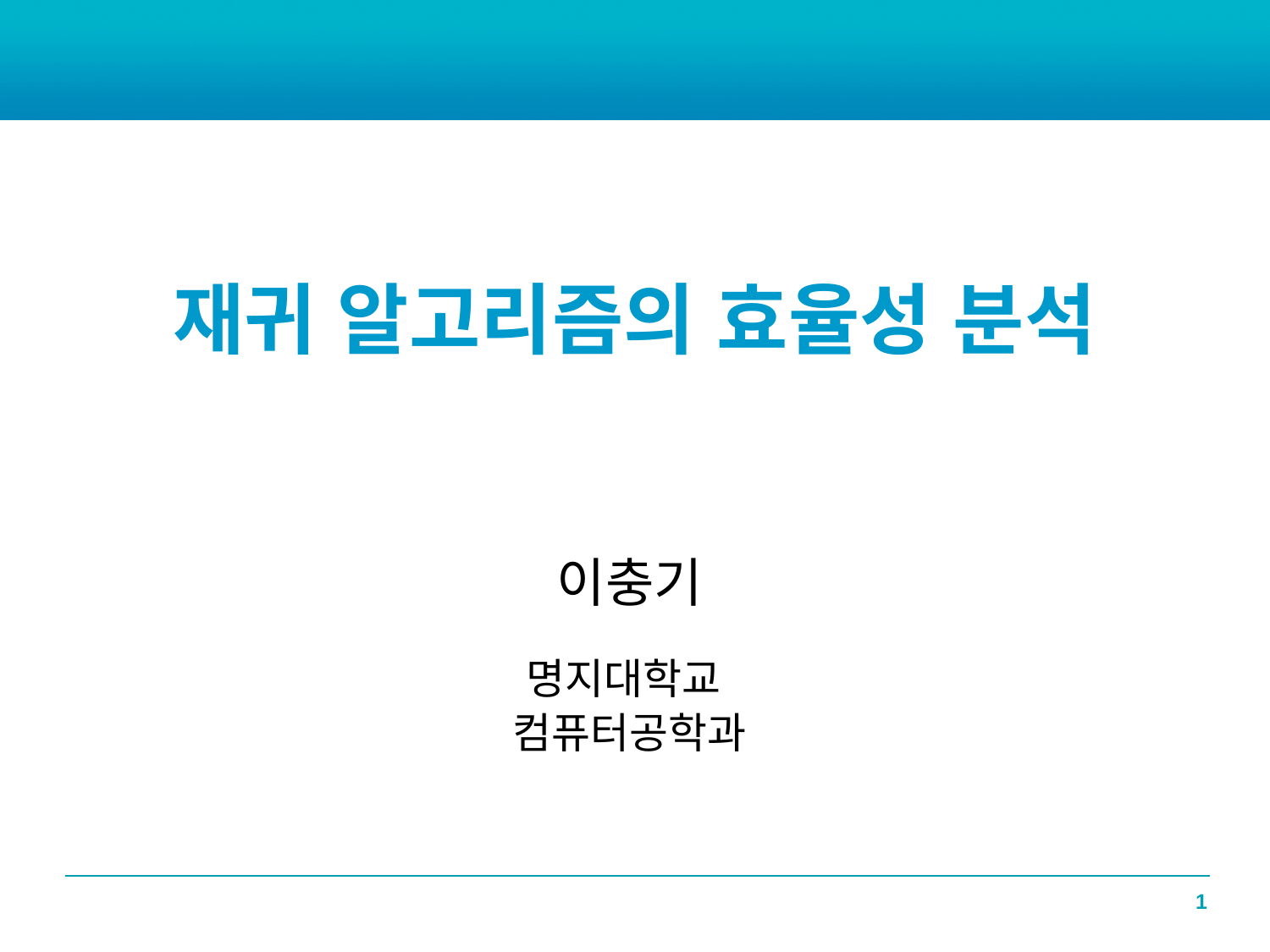

재귀 알고리즘의 효율성 분석
이충기

명지대학교
컴퓨터공학과